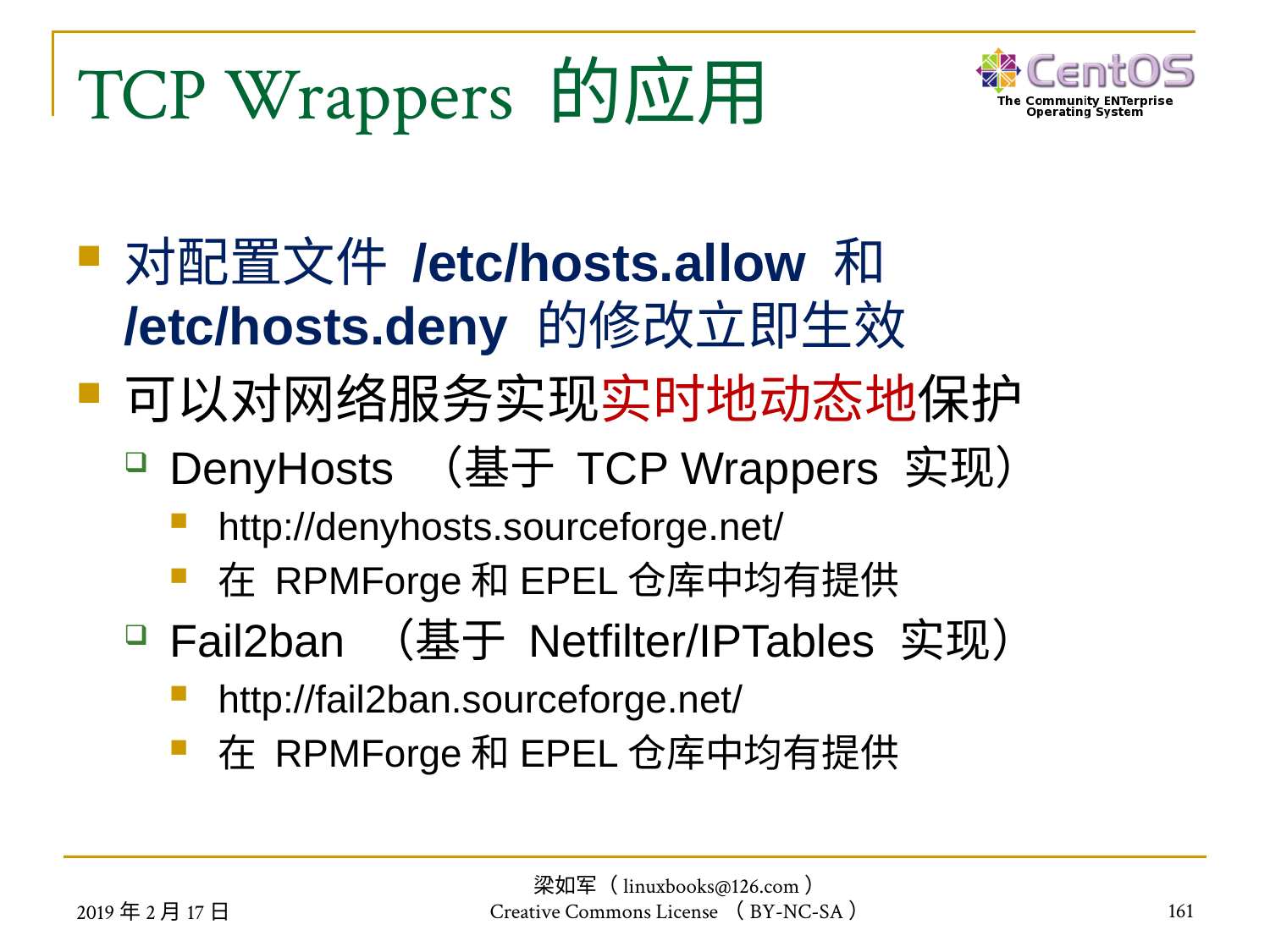

# TCP Wrappers 的应用
对配置文件 /etc/hosts.allow 和 /etc/hosts.deny 的修改立即生效
可以对网络服务实现实时地动态地保护
DenyHosts （基于 TCP Wrappers 实现）
http://denyhosts.sourceforge.net/
在 RPMForge和EPEL仓库中均有提供
Fail2ban （基于 Netfilter/IPTables 实现）
http://fail2ban.sourceforge.net/
在 RPMForge和EPEL仓库中均有提供
梁如军（linuxbooks@126.com）
Creative Commons License（BY-NC-SA）
2019年2月17日
161